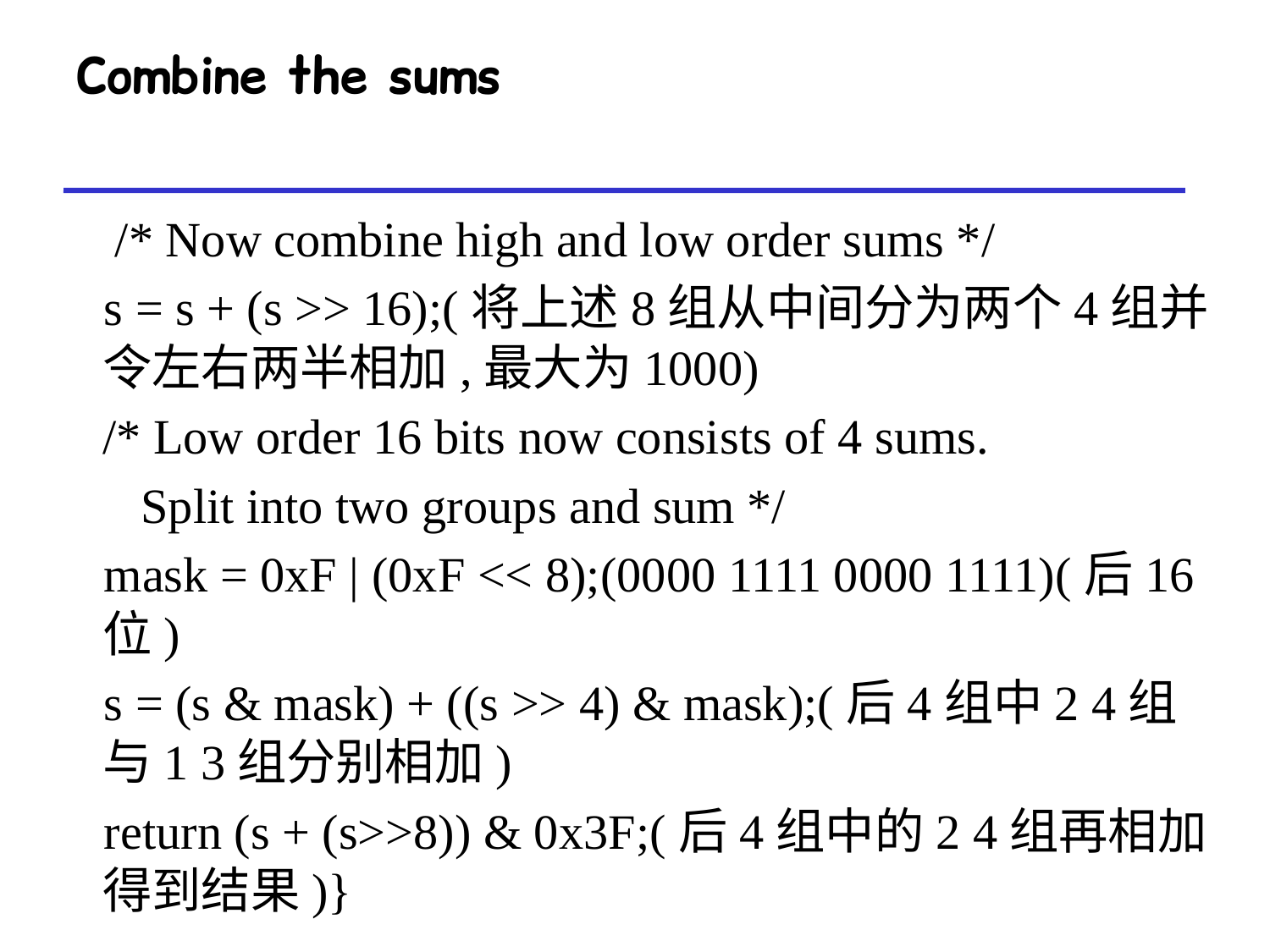

# Combine the sums
	 /* Now combine high and low order sums */
    s = s + (s >> 16);(将上述8组从中间分为两个4组并令左右两半相加,最大为1000)
	/* Low order 16 bits now consists of 4 sums.
       Split into two groups and sum */
    mask = 0xF | (0xF << 8);(0000 1111 0000 1111)(后16位)
    s = (s & mask) + ((s >> 4) & mask);(后4组中2 4组与1 3组分别相加)
    return (s + (s>>8)) & 0x3F;(后4组中的2 4组再相加得到结果)}
27